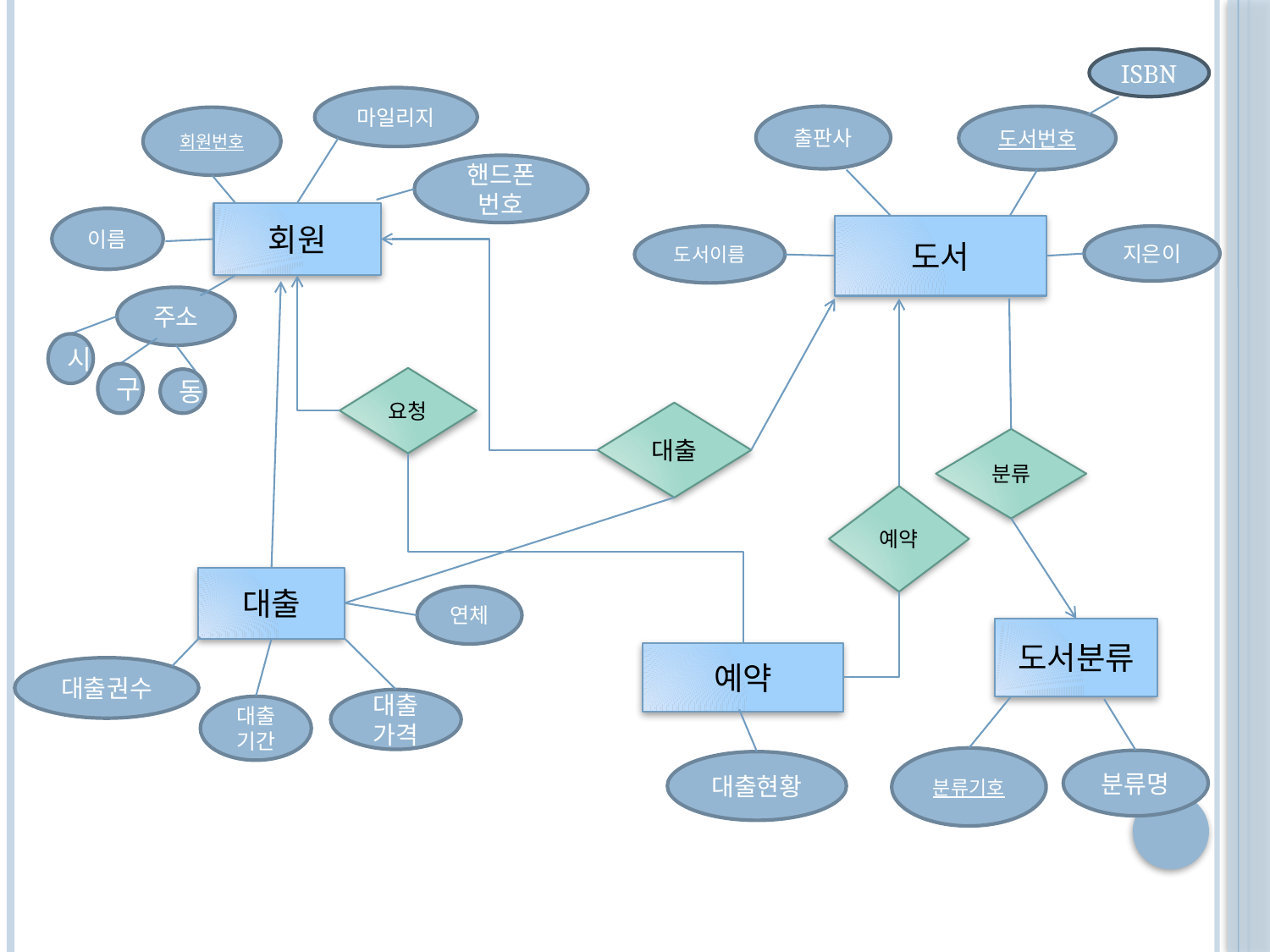

ISBN
마일리지
출판사
도서번호
회원번호
핸드폰 번호
회원
이름
도서
도서이름
지은이
주소
시
구
요청
동
대출
분류
예약
대출
연체
도서분류
예약
대출권수
대출가격
대출기간
분류기호
분류명
대출현황